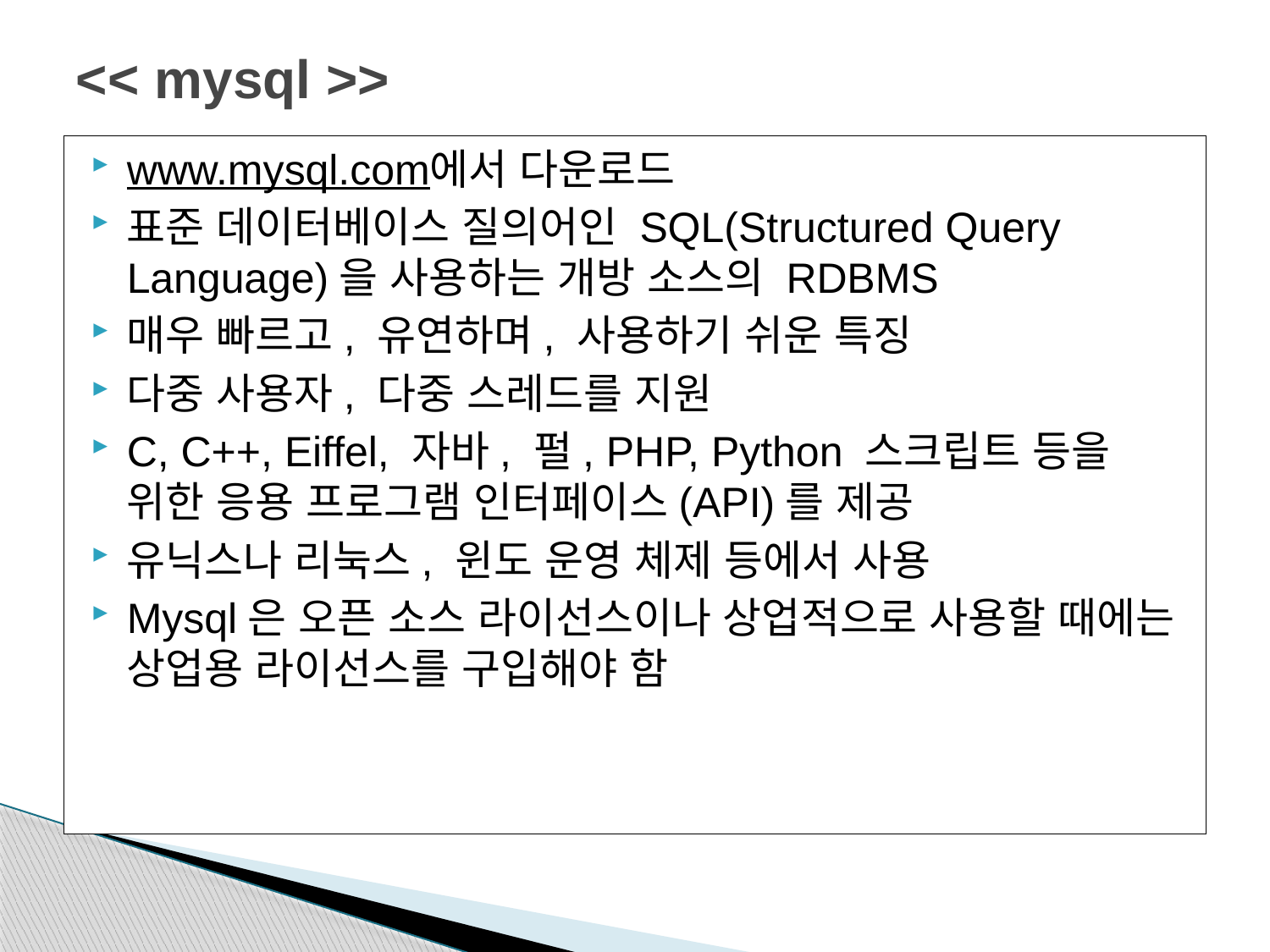

# << mysql >>
www.mysql.com에서 다운로드
표준 데이터베이스 질의어인 SQL(Structured Query Language)을 사용하는 개방 소스의 RDBMS
매우 빠르고, 유연하며, 사용하기 쉬운 특징
다중 사용자, 다중 스레드를 지원
C, C++, Eiffel, 자바, 펄, PHP, Python 스크립트 등을 위한 응용 프로그램 인터페이스(API)를 제공
유닉스나 리눅스, 윈도 운영 체제 등에서 사용
Mysql은 오픈 소스 라이선스이나 상업적으로 사용할 때에는 상업용 라이선스를 구입해야 함